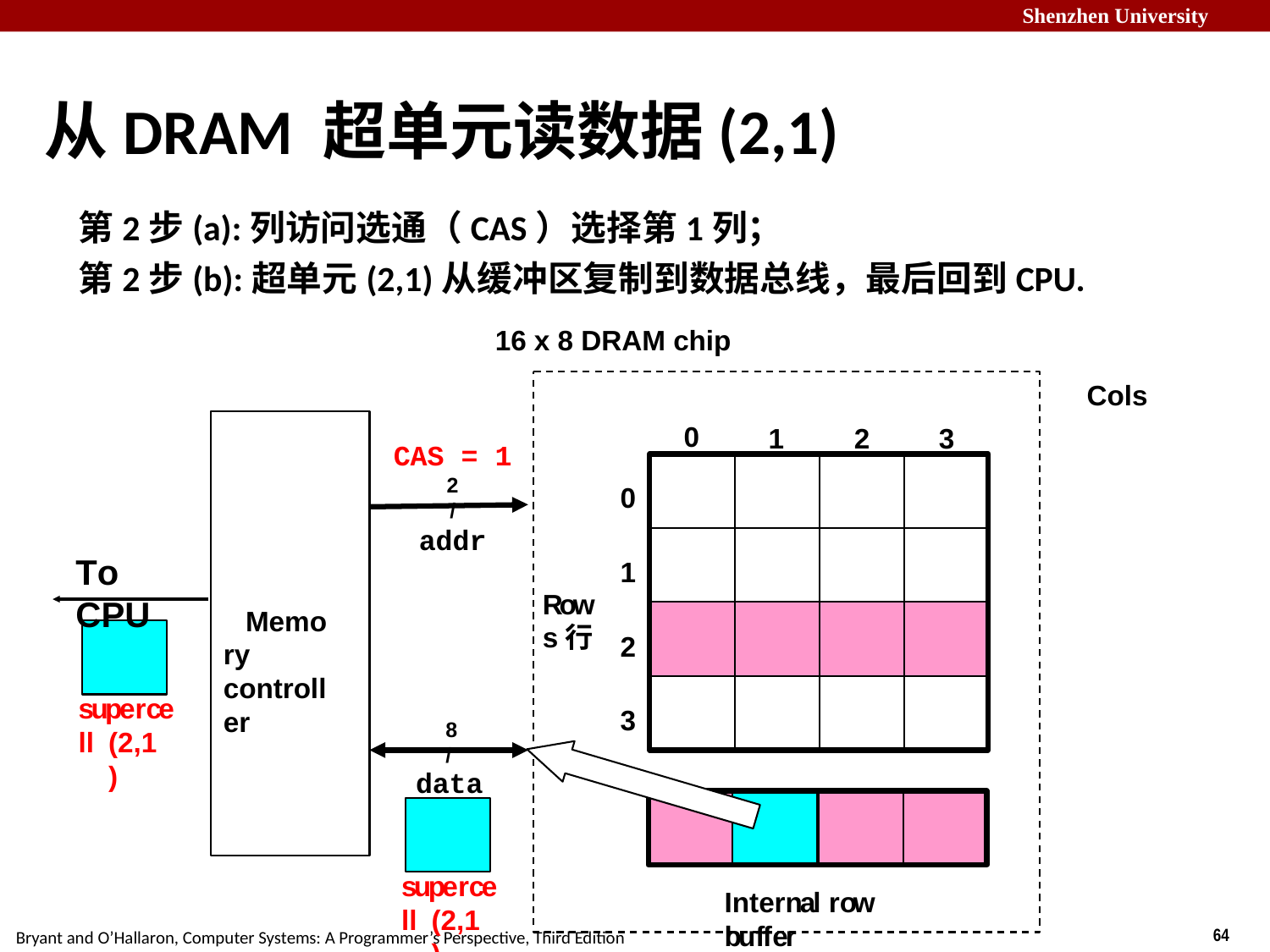

# 从DRAM 超单元读数据(2,1)
第2步(a):列访问选通（CAS）选择第1列；
第2步(b):超单元(2,1)从缓冲区复制到数据总线，最后回到CPU.
16 x 8 DRAM chip
Cols

0
1
2
3
CAS = 1
2
/
addr

0

To CPU
1
Rows行

Memory controller

2

supercell
3
8
/
(2,1)

data

supercell
Internal row buffer
(2,1)